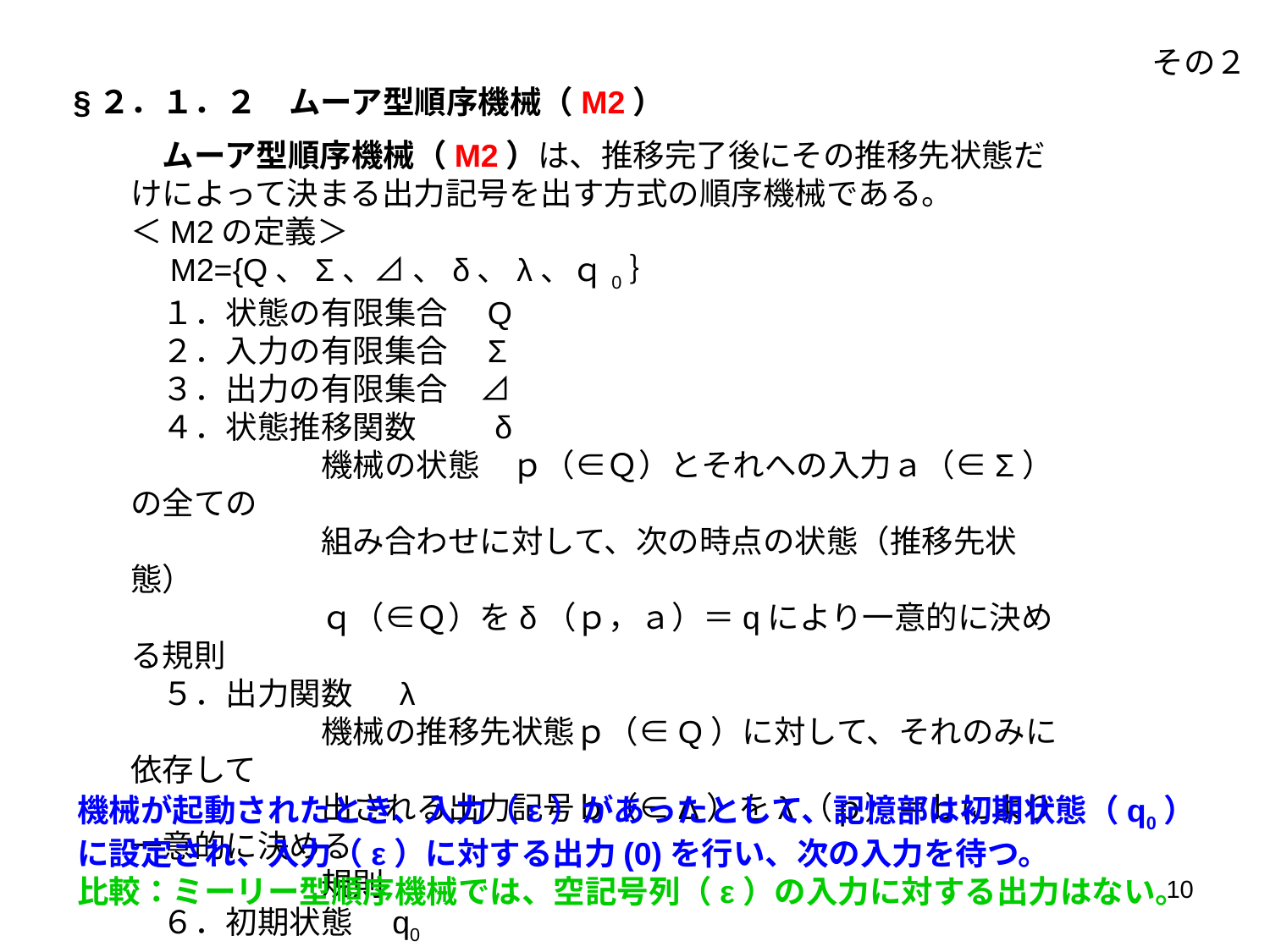

その２
§２．１．２　ムーア型順序機械（M2）
　ムーア型順序機械（M2）は、推移完了後にその推移先状態だけによって決まる出力記号を出す方式の順序機械である。
＜M2の定義＞
　M2={Q、Σ、⊿ 、δ、λ、ｑ0｝
　１．状態の有限集合　Q
　２．入力の有限集合　Σ
　３．出力の有限集合　⊿
　４．状態推移関数　　 δ
　　　　　　機械の状態　ｐ（∈Ｑ）とそれへの入力ａ（∈Σ）の全ての
　　　　　　組み合わせに対して、次の時点の状態（推移先状態）
　　　　　　ｑ（∈Ｑ）をδ（ｐ，ａ）＝qにより一意的に決める規則
　５．出力関数　 λ
　　　　　　機械の推移先状態ｐ（∈Q）に対して、それのみに依存して
　　　　　　出される出力記号ｂ（∈Δ）をλ（ｐ）＝ｂにより一意的に決める
　　　　　　規則
　６．初期状態　q0

機械が起動されたとき、入力（ε）があったとして、記憶部は初期状態（q0）
に設定され、入力（ε）に対する出力(0)を行い、次の入力を待つ。
比較：ミーリー型順序機械では、空記号列（ε）の入力に対する出力はない。
10